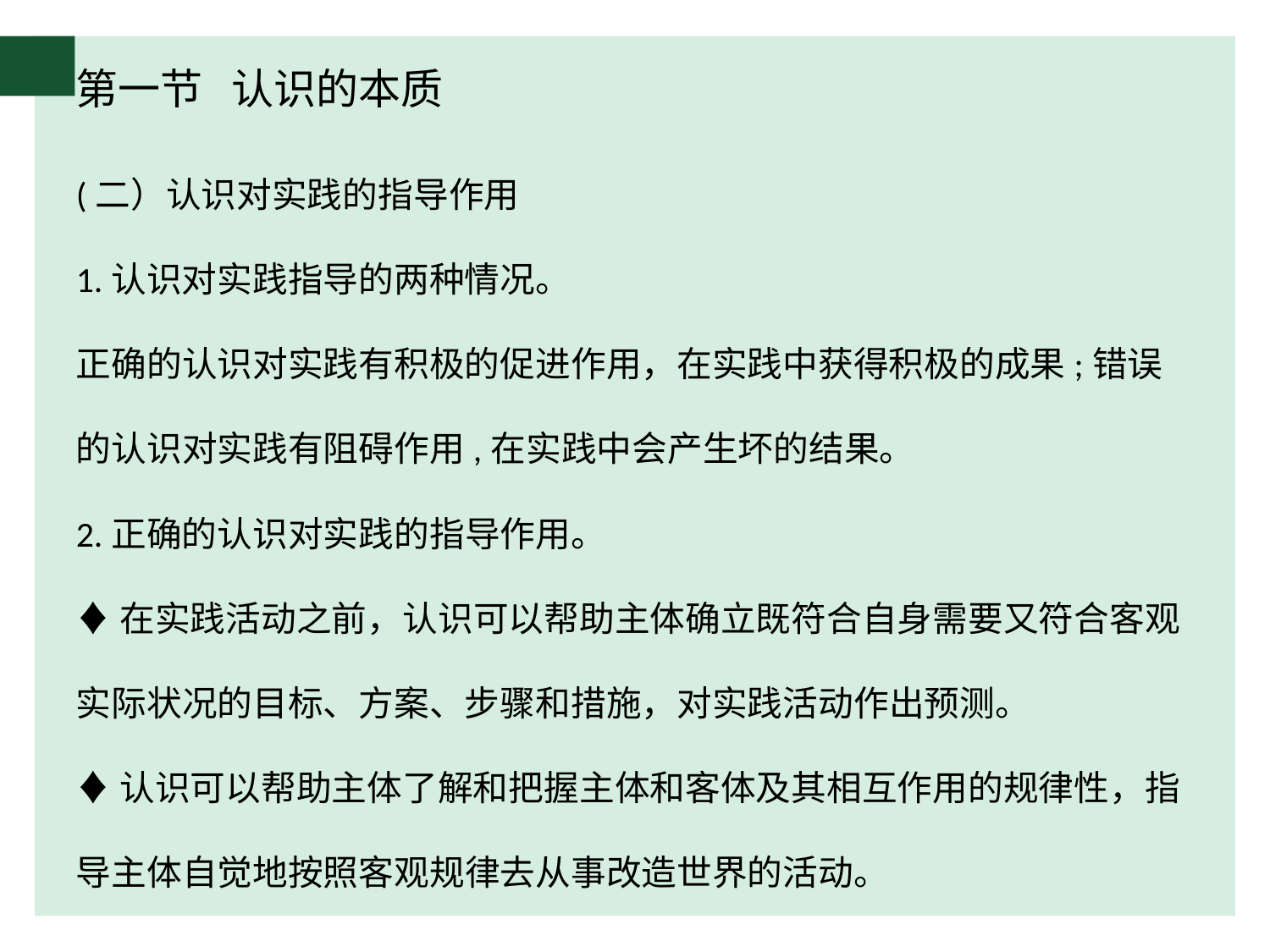

# 第一节   认识的本质
(二）认识对实践的指导作用
1.认识对实践指导的两种情况。
正确的认识对实践有积极的促进作用，在实践中获得积极的成果;错误的认识对实践有阻碍作用,在实践中会产生坏的结果。
2.正确的认识对实践的指导作用。
♦在实践活动之前，认识可以帮助主体确立既符合自身需要又符合客观实际状况的目标、方案、步骤和措施，对实践活动作出预测。
♦认识可以帮助主体了解和把握主体和客体及其相互作用的规律性，指导主体自觉地按照客观规律去从事改造世界的活动。